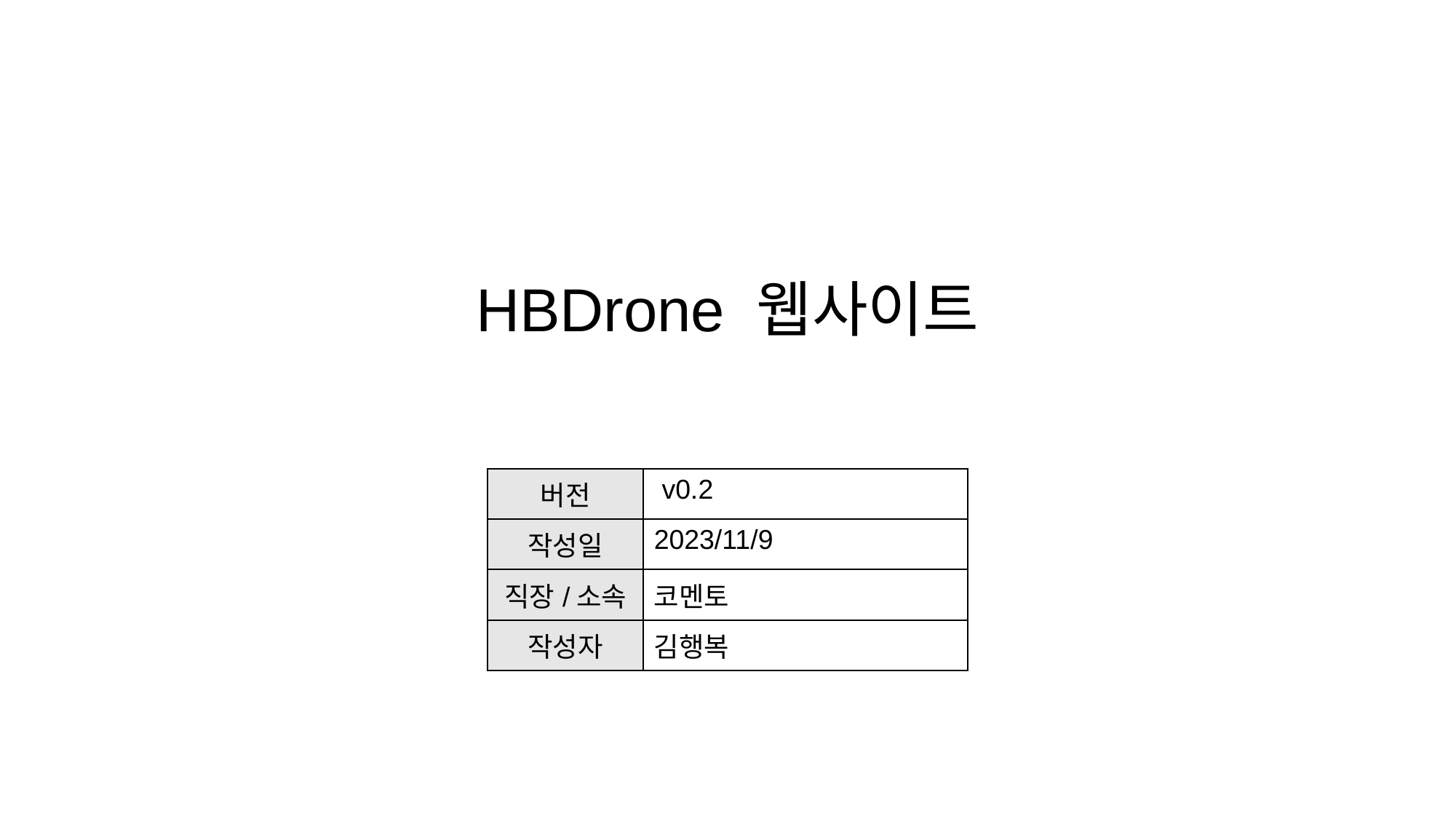

# HBDrone 웹사이트
| 버전 | v0.2 |
| --- | --- |
| 작성일 | 2023/11/9 |
| 직장/소속 | 코멘토 |
| 작성자 | 김행복 |